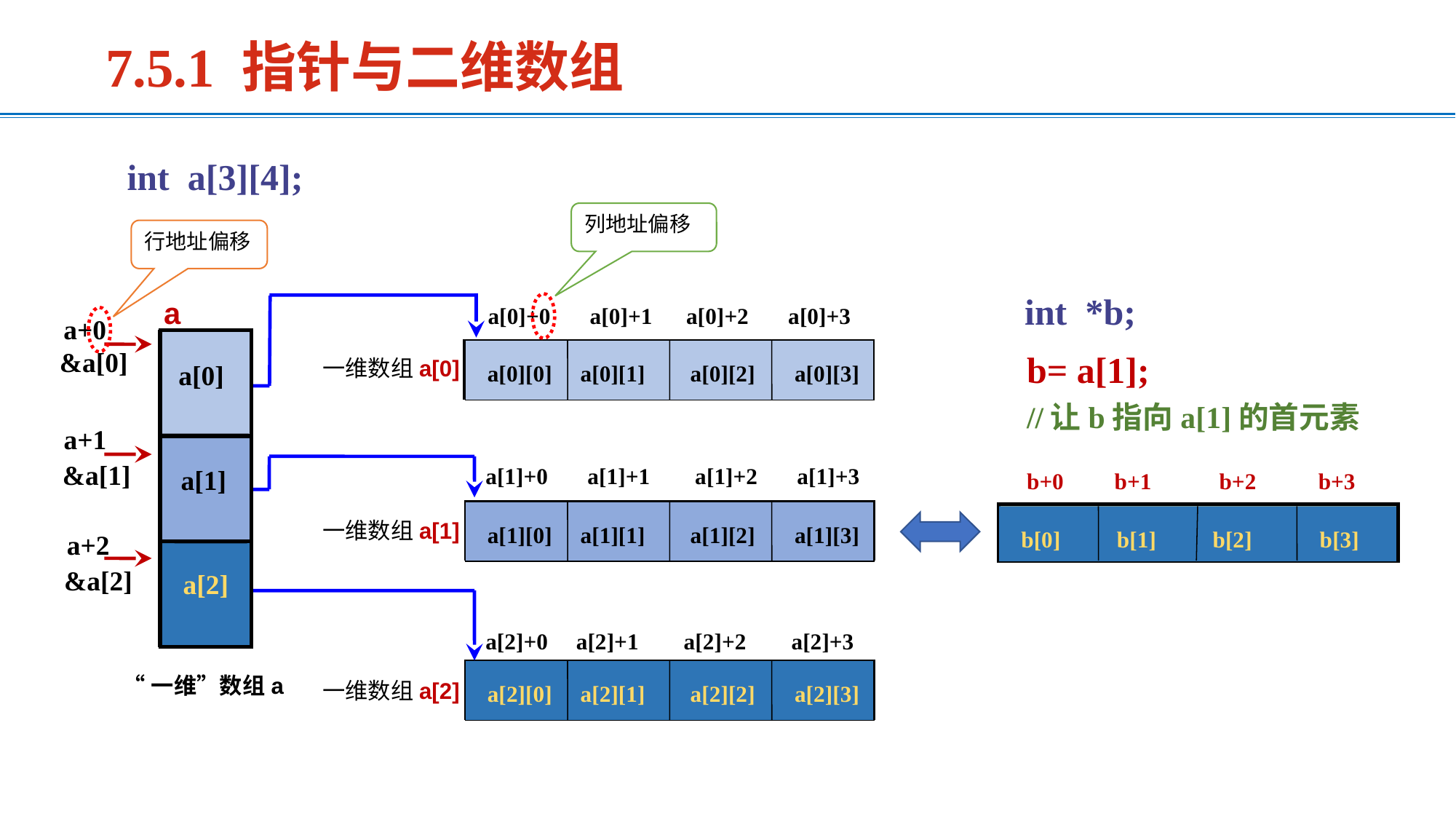

7.5.1 指针与二维数组
int  a[3][4];
列地址偏移
行地址偏移
int  *b;
a

 a[0]+0       a[0]+1      a[0]+2       a[0]+3
a+0

&a[0]

a[0]

a[1]

a[2]

“一维”数组a

b= a[1];
//让b指向a[1]的首元素

  a[0][0]     a[0][1]        a[0][2]       a[0][3]

一维数组a[0]
a+1

&a[1]

  a[1]+0       a[1]+1        a[1]+2       a[1]+3

 b+0         b+1            b+2           b+3
  b[0]          b[1]          b[2]            b[3]

  a[1][0]     a[1][1]        a[1][2]       a[1][3]

一维数组a[1]

a+2

&a[2]

  a[2]+0     a[2]+1        a[2]+2        a[2]+3
  a[2][0]     a[2][1]        a[2][2]       a[2][3]

一维数组a[2]